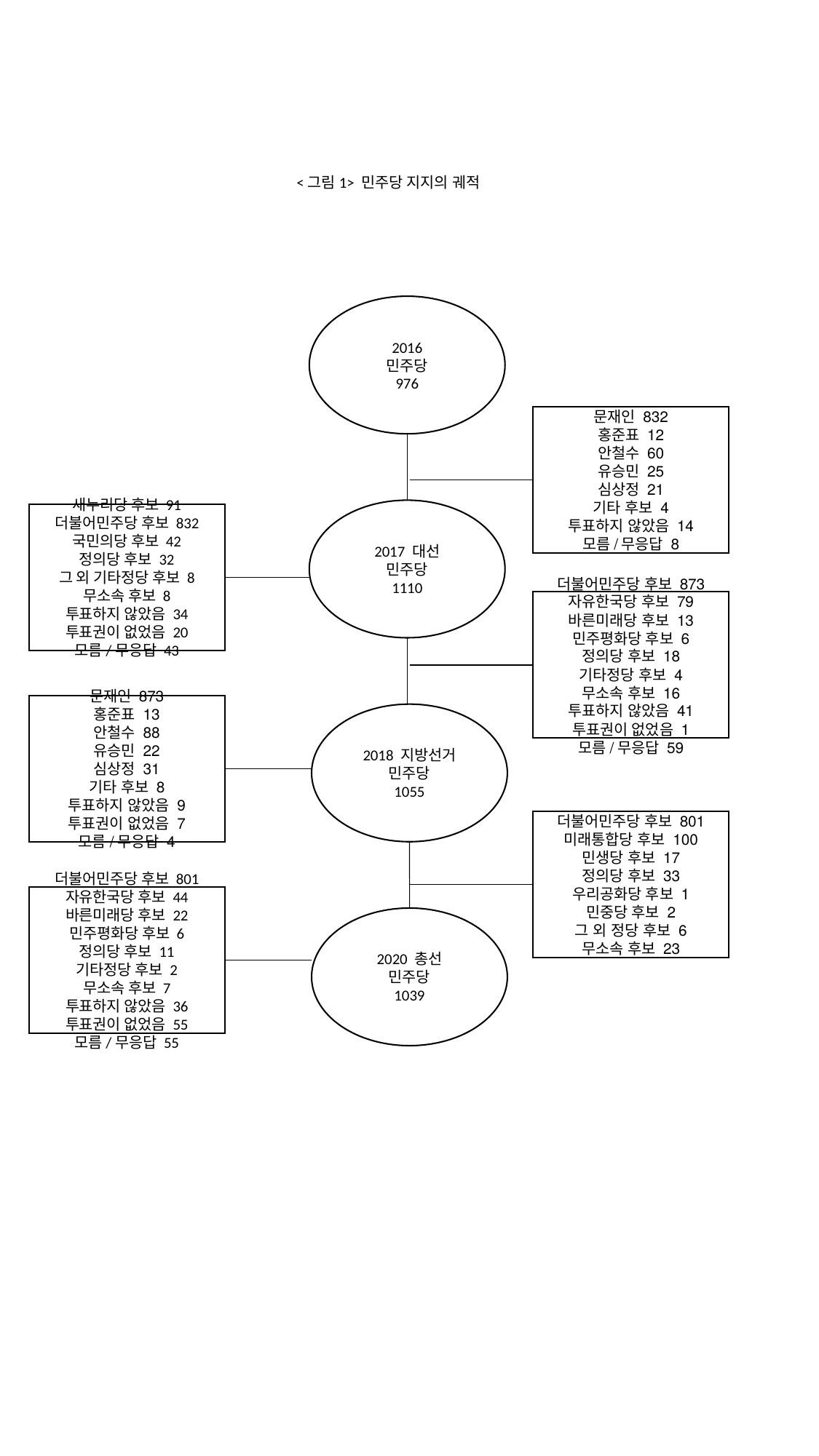

<그림1> 민주당 지지의 궤적

2016
민주당
976

문재인 832
홍준표 12
안철수 60
유승민 25
심상정 21
기타 후보 4
투표하지 않았음 14
모름/무응답 8

2017 대선
민주당
1110

새누리당 후보 91
더불어민주당 후보 832
국민의당 후보 42
정의당 후보 32
그 외 기타정당 후보 8
무소속 후보 8
투표하지 않았음 34
투표권이 없었음 20
모름/무응답 43

더불어민주당 후보 873
자유한국당 후보 79
바른미래당 후보 13
민주평화당 후보 6
정의당 후보 18
기타정당 후보 4
무소속 후보 16
투표하지 않았음 41
투표권이 없었음 1
모름/무응답 59

문재인 873
홍준표 13
안철수 88
유승민 22
심상정 31
기타 후보 8
투표하지 않았음 9
투표권이 없었음 7
모름/무응답 4

2018 지방선거
민주당
1055

더불어민주당 후보 801
미래통합당 후보 100
민생당 후보 17
정의당 후보 33
우리공화당 후보 1
민중당 후보 2
그 외 정당 후보 6
무소속 후보 23

더불어민주당 후보 801
자유한국당 후보 44
바른미래당 후보 22
민주평화당 후보 6
정의당 후보 11
기타정당 후보 2
무소속 후보 7
투표하지 않았음 36
투표권이 없었음 55
모름/무응답 55

2020 총선
민주당
1039